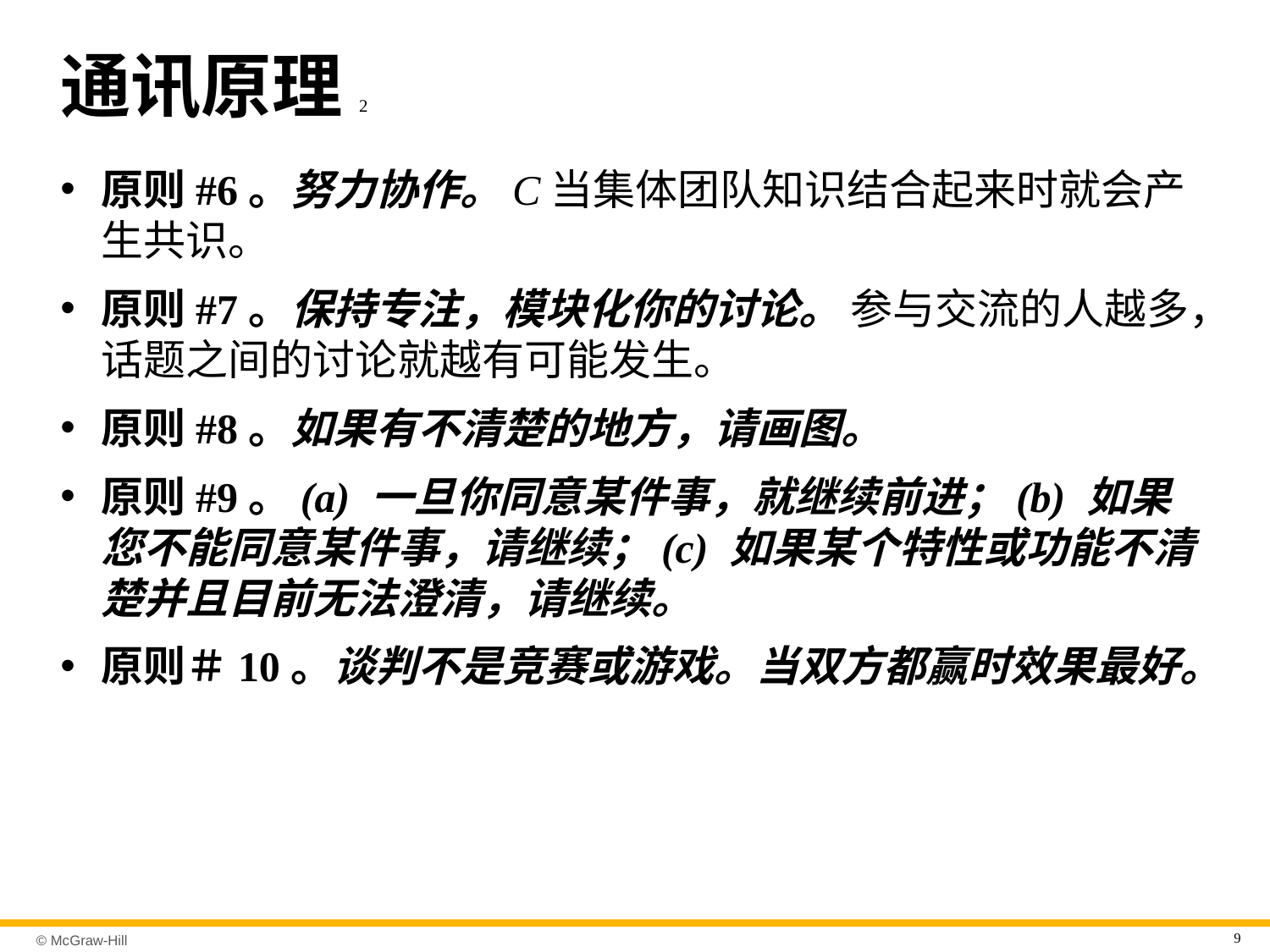

# 通讯原理2
原则#6。努力协作。C当集体团队知识结合起来时就会产生共识。
原则#7。保持专注，模块化你的讨论。 参与交流的人越多，话题之间的讨论就越有可能发生。
原则#8。如果有不清楚的地方，请画图。
原则#9。(a) 一旦你同意某件事，就继续前进；(b) 如果您不能同意某件事，请继续；(c) 如果某个特性或功能不清楚并且目前无法澄清，请继续。
原则＃10。谈判不是竞赛或游戏。当双方都赢时效果最好。
9